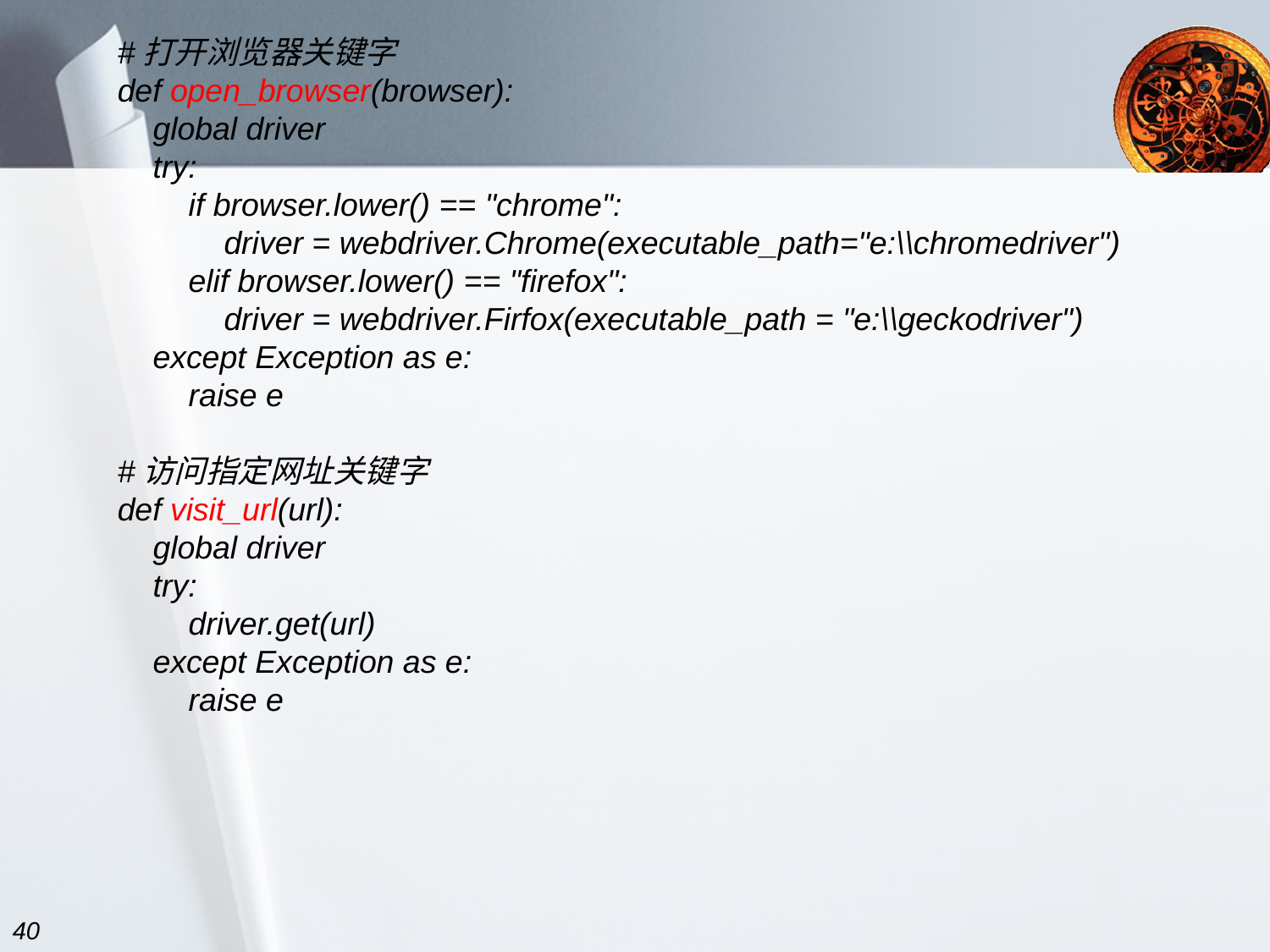

#打开浏览器关键字
def open_browser(browser):
    global driver
    try:
        if browser.lower() == "chrome":
            driver = webdriver.Chrome(executable_path="e:\\chromedriver")
        elif browser.lower() == "firefox":
            driver = webdriver.Firfox(executable_path = "e:\\geckodriver")
    except Exception as e:
        raise e

#访问指定网址关键字
def visit_url(url):
    global driver
    try:
        driver.get(url)
    except Exception as e:
        raise e
#
40